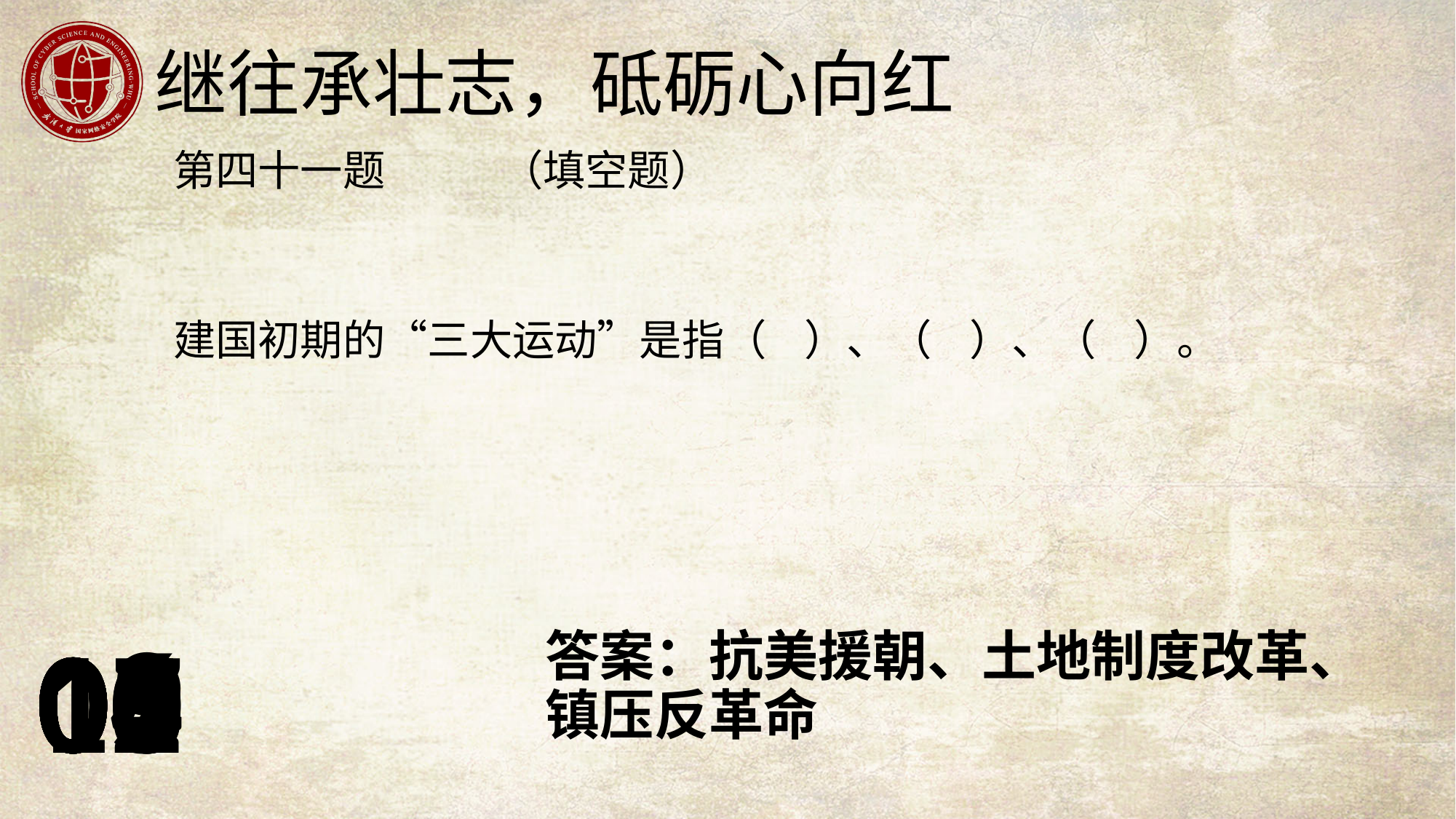

第四十一题		（填空题）
建国初期的“三大运动”是指（    ）、（    ）、（    ）。
答案：抗美援朝、土地制度改革、镇压反革命